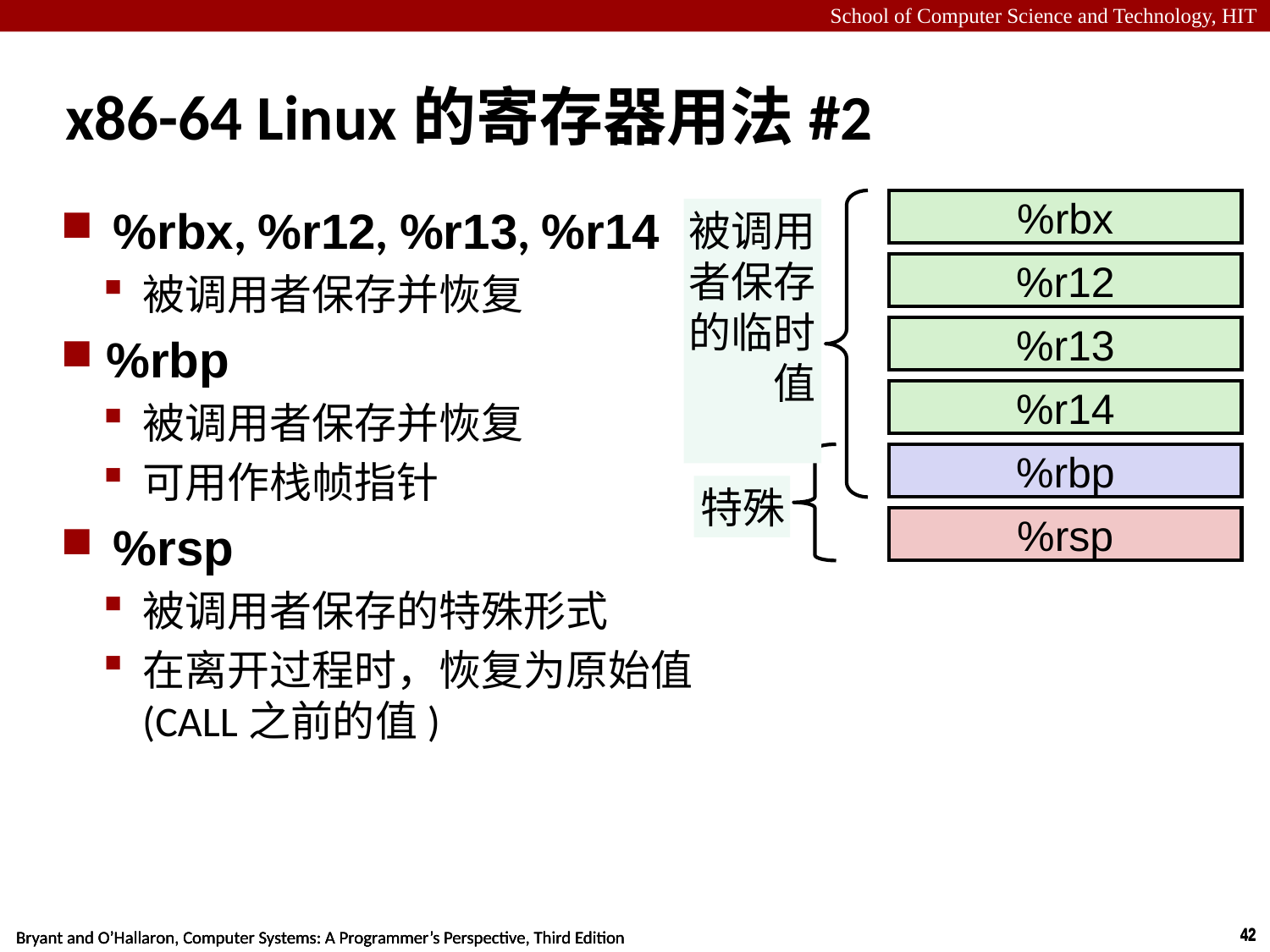

# x86-64 Linux的寄存器用法#2

%rbx
%rbx, %r12, %r13, %r14
被调用者保存并恢复
%rbp
被调用者保存并恢复
可用作栈帧指针
%rsp
被调用者保存的特殊形式
在离开过程时，恢复为原始值(CALL之前的值)
被调用者保存的临时值
%r12
%r13
%r14

%rbp
特殊
%rsp